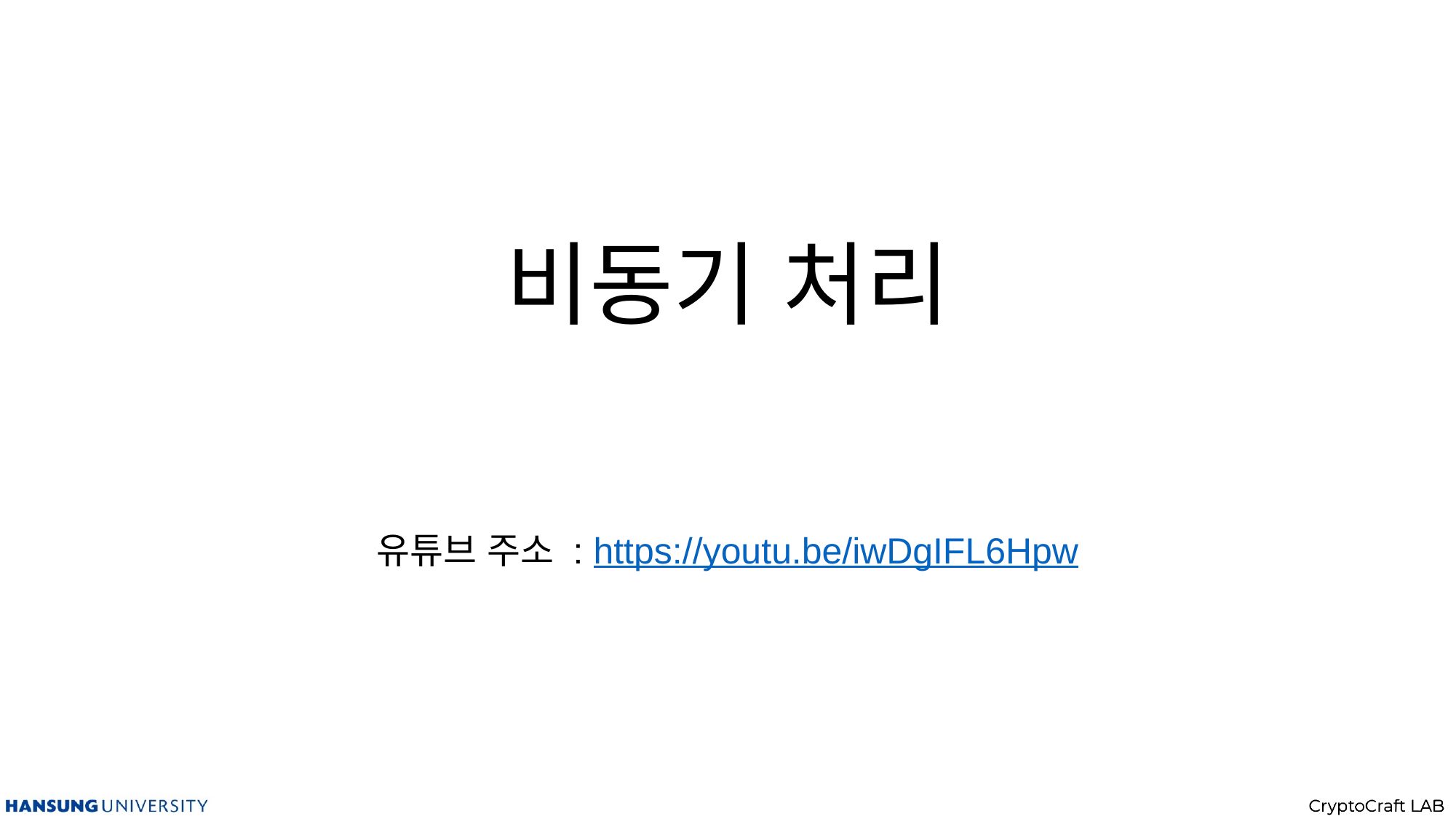

# 비동기 처리
유튜브 주소 : https://youtu.be/iwDgIFL6Hpw